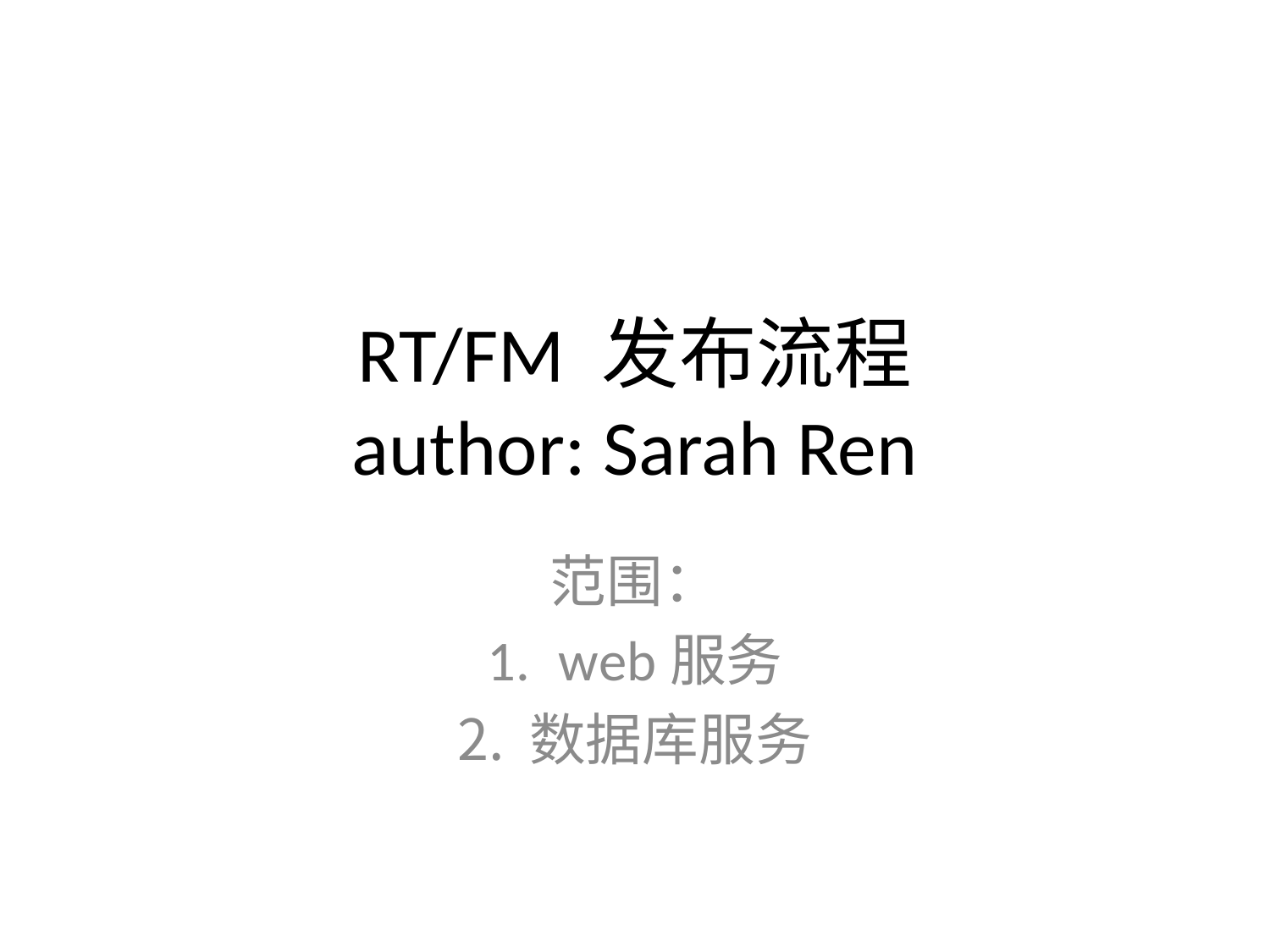

# RT/FM 发布流程 author: Sarah Ren
范围：
web服务
数据库服务